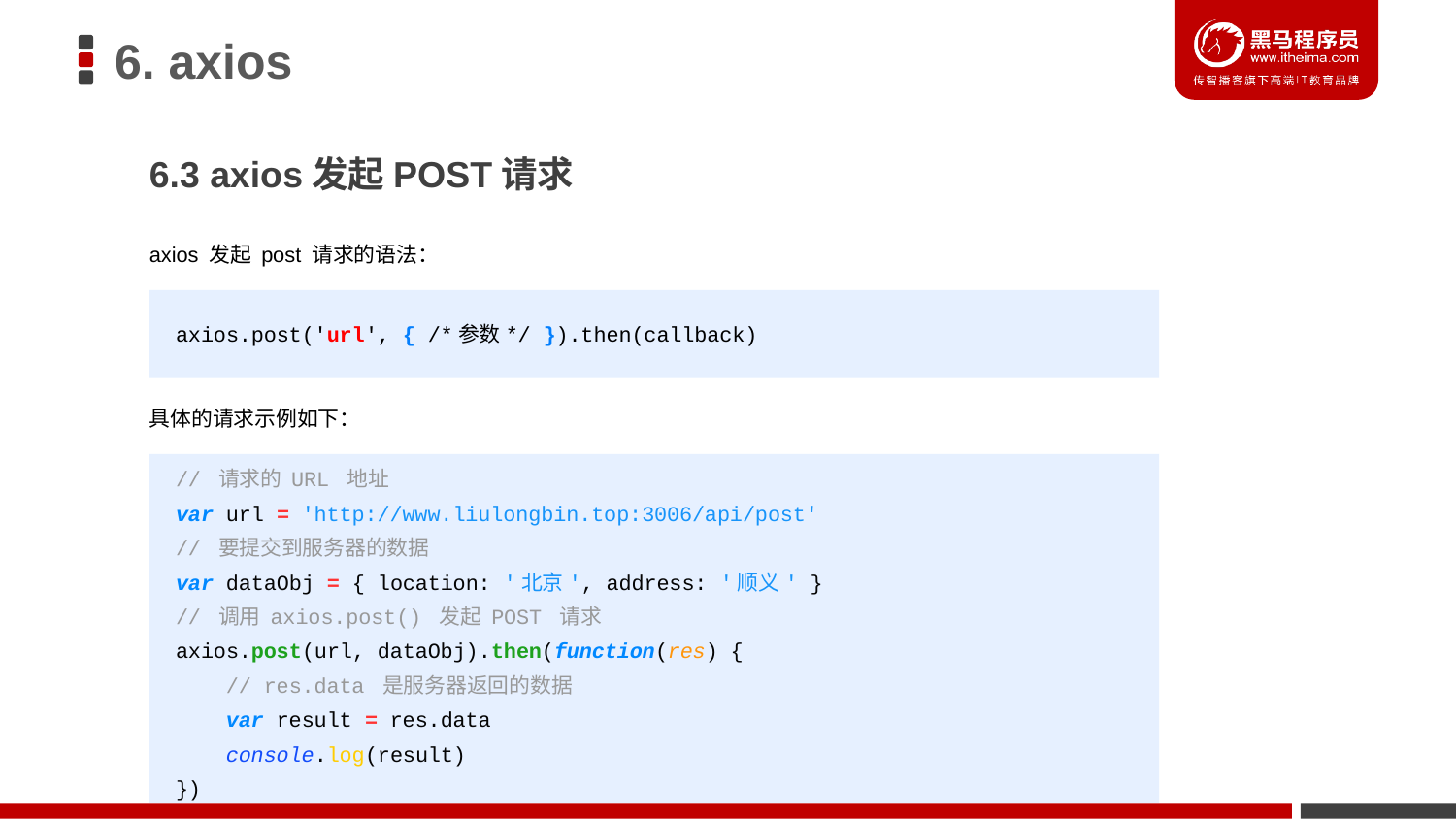

# 6. axios
6.3 axios发起POST请求
axios 发起 post 请求的语法：
 axios.post('url', { /*参数*/ }).then(callback)
具体的请求示例如下：
 // 请求的 URL 地址
 var url = 'http://www.liulongbin.top:3006/api/post'
 // 要提交到服务器的数据
 var dataObj = { location: '北京', address: '顺义' }
 // 调用 axios.post() 发起 POST 请求
 axios.post(url, dataObj).then(function(res) {
     // res.data 是服务器返回的数据
     var result = res.data
     console.log(result)
 })